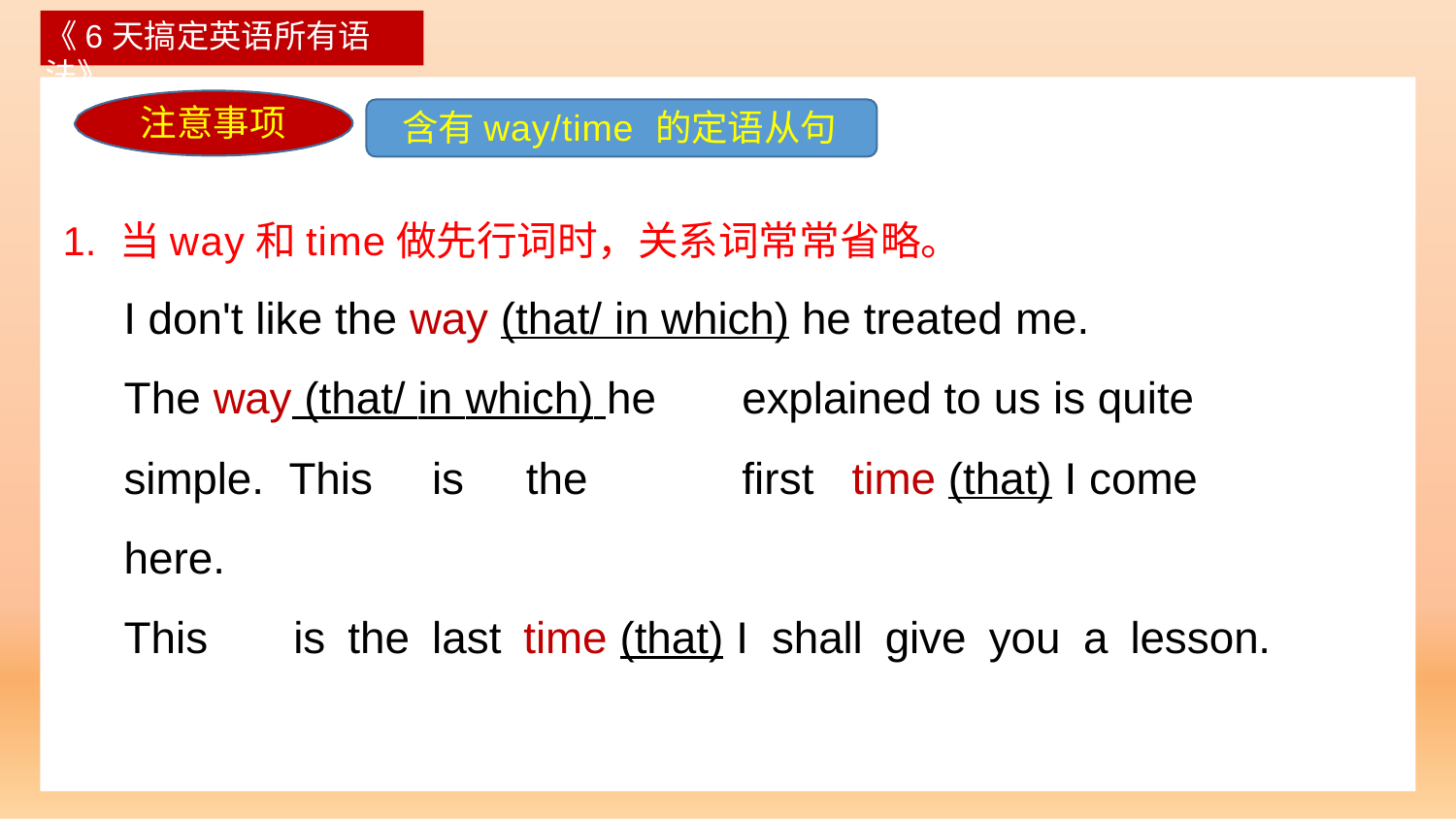

《6天搞定英语所有语法》

注意事项

含有way/time 的定语从句
1.	当way和time做先行词时，关系词常常省略。
I don't like the way (that/ in which) he treated me.
The way (that/ in which) he	explained to us is quite simple.  This	is	the	first	time (that) I come here.
This	is	the	last	time (that) I	shall	give	you	a	lesson.